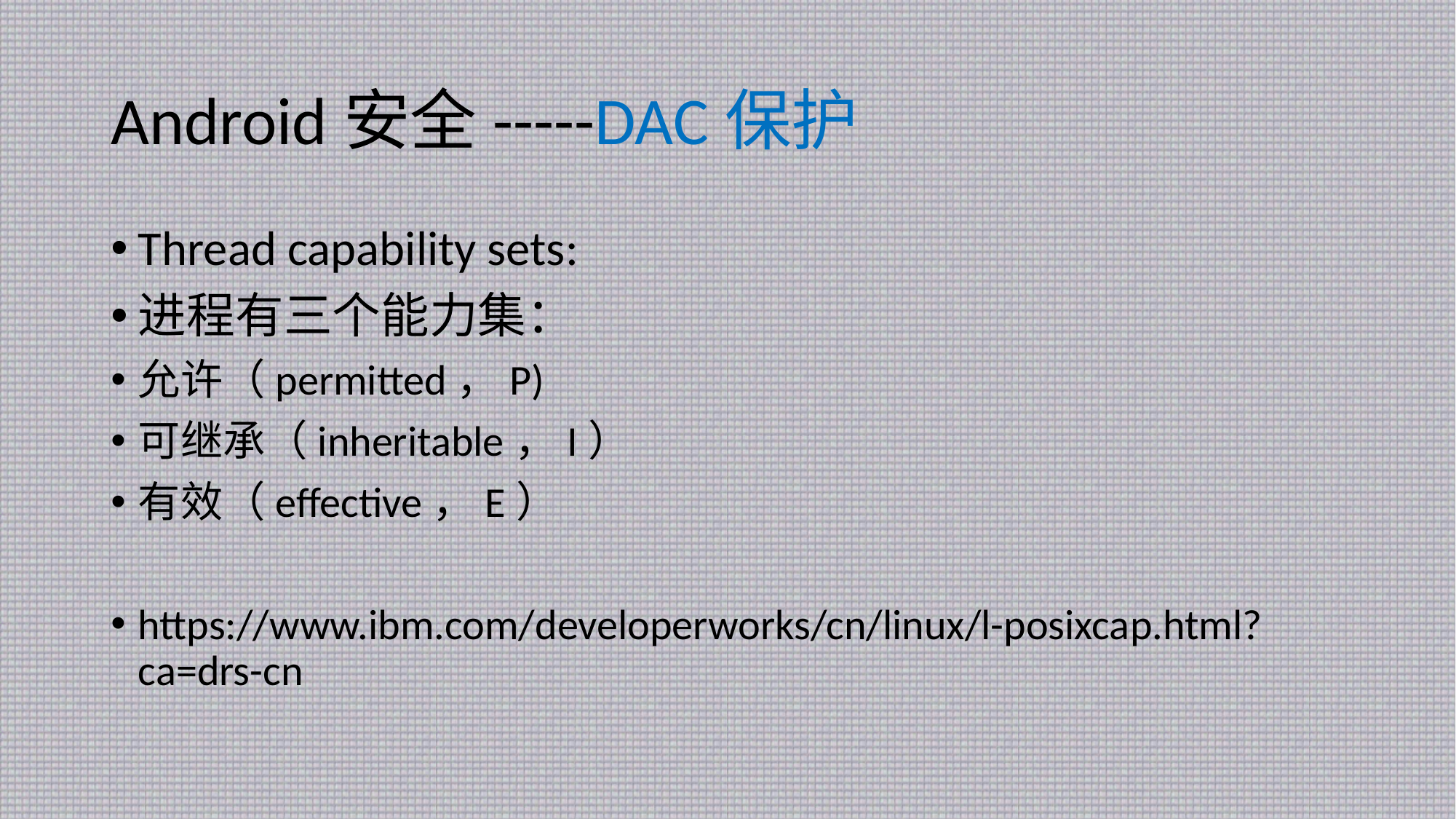

# Android安全-----DAC保护
Thread capability sets:
进程有三个能力集：
允许（permitted，P)
可继承（inheritable，I）
有效（effective，E）

https://www.ibm.com/developerworks/cn/linux/l-posixcap.html?ca=drs-cn